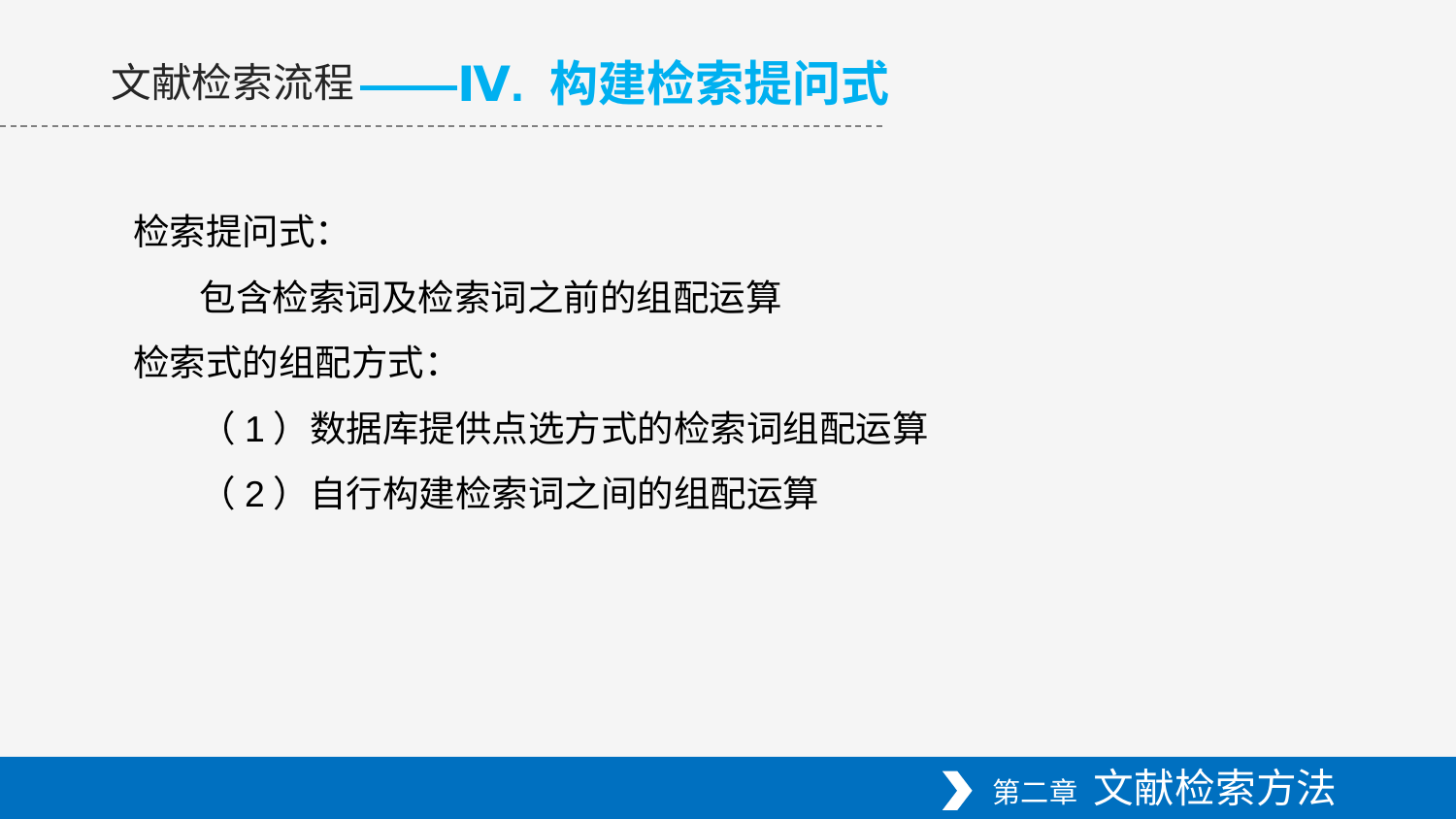

——Ⅳ. 构建检索提问式
文献检索流程
检索提问式：
       包含检索词及检索词之前的组配运算
检索式的组配方式：
       （1）数据库提供点选方式的检索词组配运算
       （2）自行构建检索词之间的组配运算